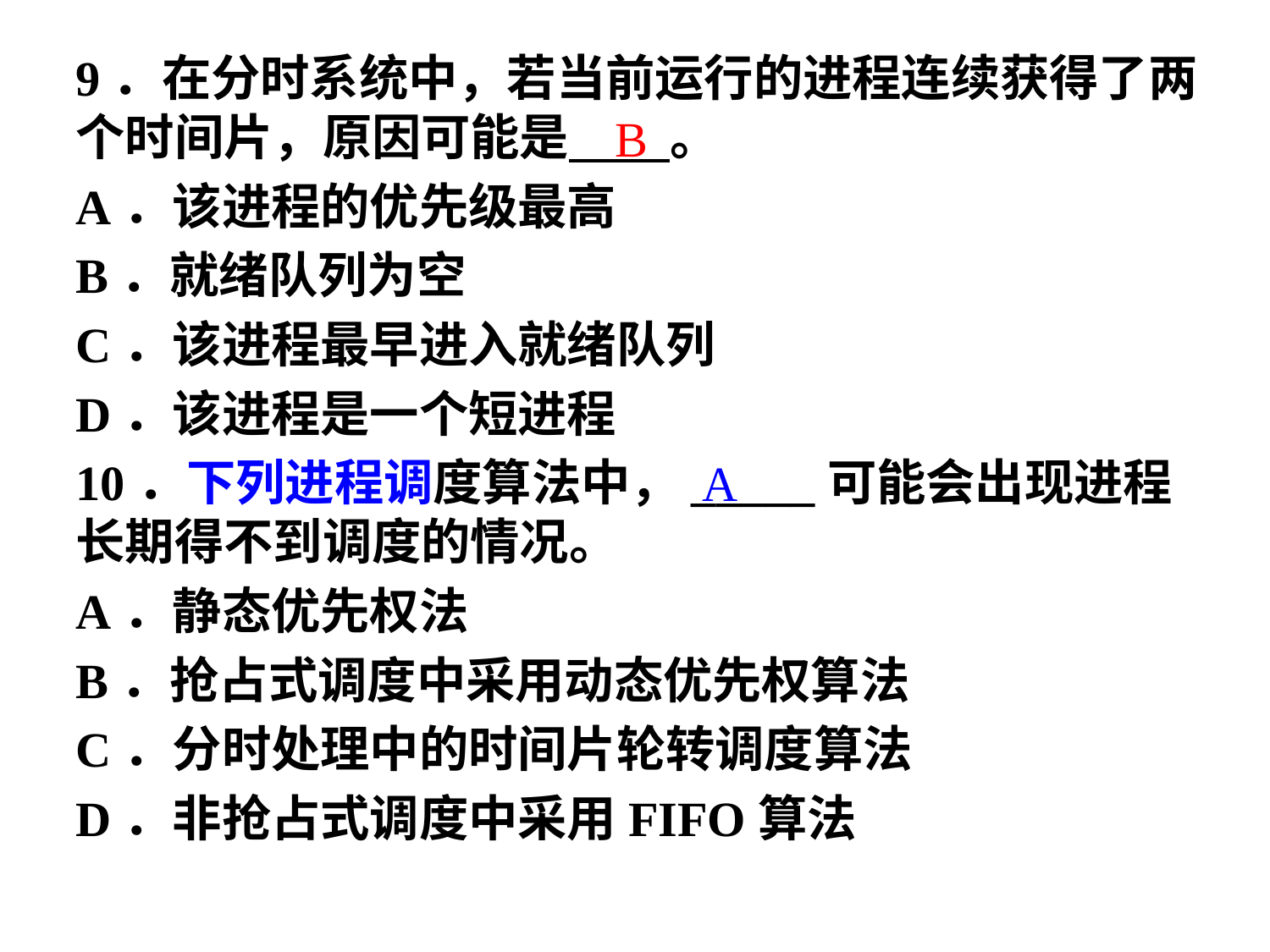

9．在分时系统中，若当前运行的进程连续获得了两个时间片，原因可能是         。
A．该进程的优先级最高
B．就绪队列为空
C．该进程最早进入就绪队列
D．该进程是一个短进程
10．下列进程调度算法中，_____可能会出现进程长期得不到调度的情况。
A．静态优先权法
B．抢占式调度中采用动态优先权算法
C．分时处理中的时间片轮转调度算法
D．非抢占式调度中采用FIFO算法
B
A
88